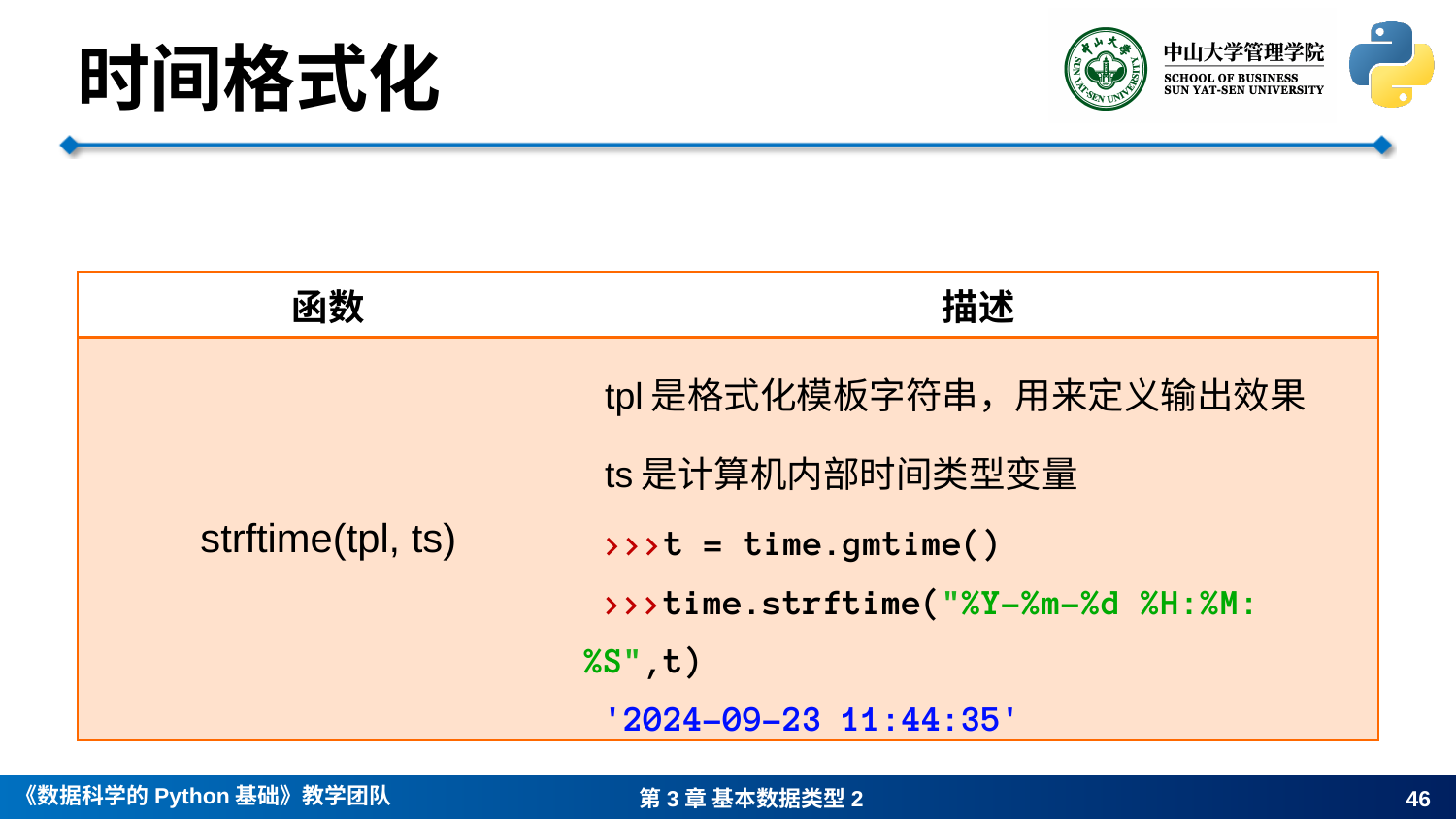

时间格式化
| 函数 | 描述 |
| --- | --- |
| strftime(tpl, ts) | tpl是格式化模板字符串，用来定义输出效果 ts是计算机内部时间类型变量 >>>t = time.gmtime() >>>time.strftime("%Y-%m-%d %H:%M:%S",t) '2024-09-23 11:44:35' |
46